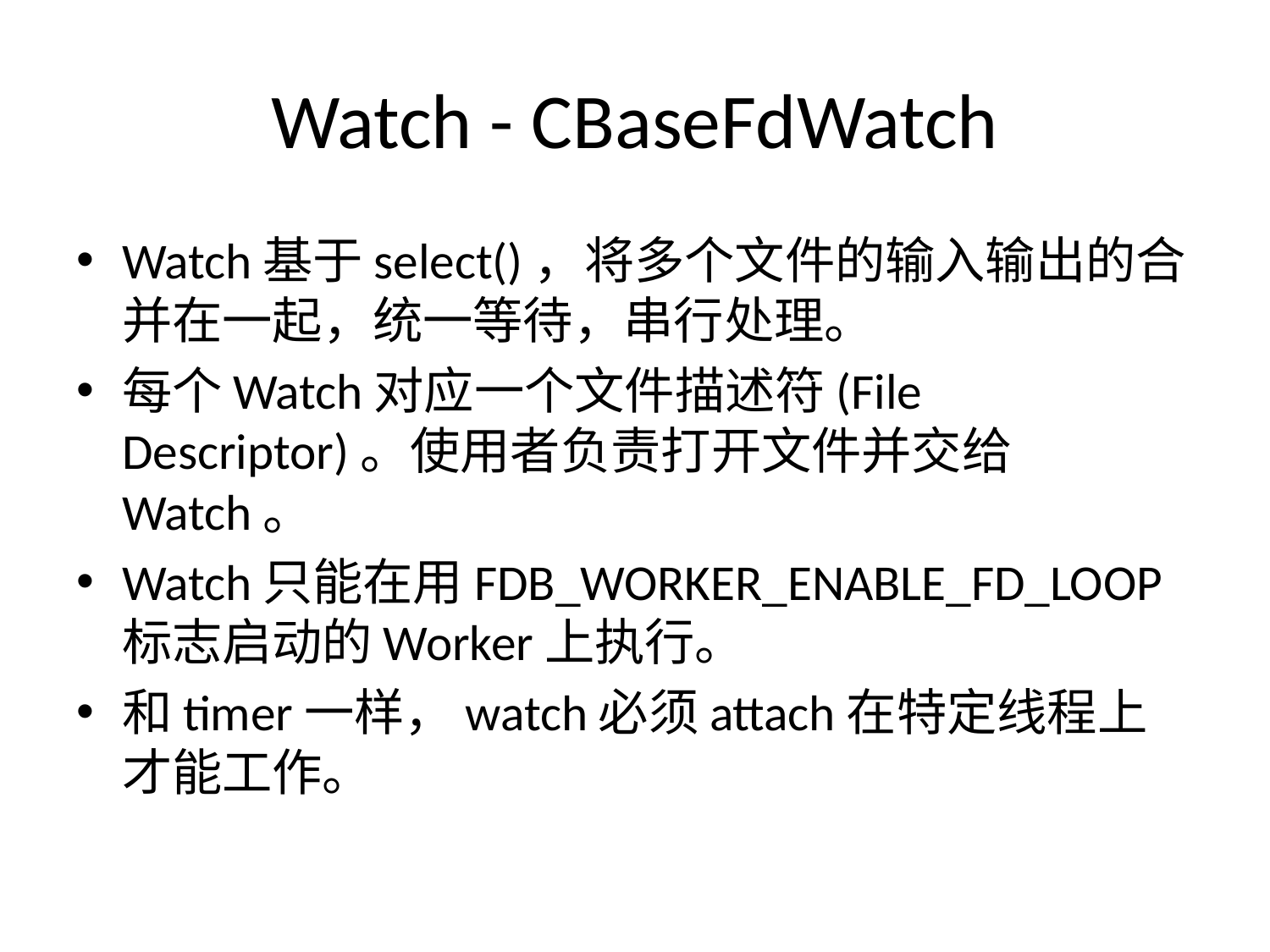

# Watch - CBaseFdWatch
Watch基于select()，将多个文件的输入输出的合并在一起，统一等待，串行处理。
每个Watch对应一个文件描述符(File Descriptor)。使用者负责打开文件并交给Watch。
Watch只能在用FDB_WORKER_ENABLE_FD_LOOP标志启动的Worker上执行。
和timer一样，watch必须attach在特定线程上才能工作。